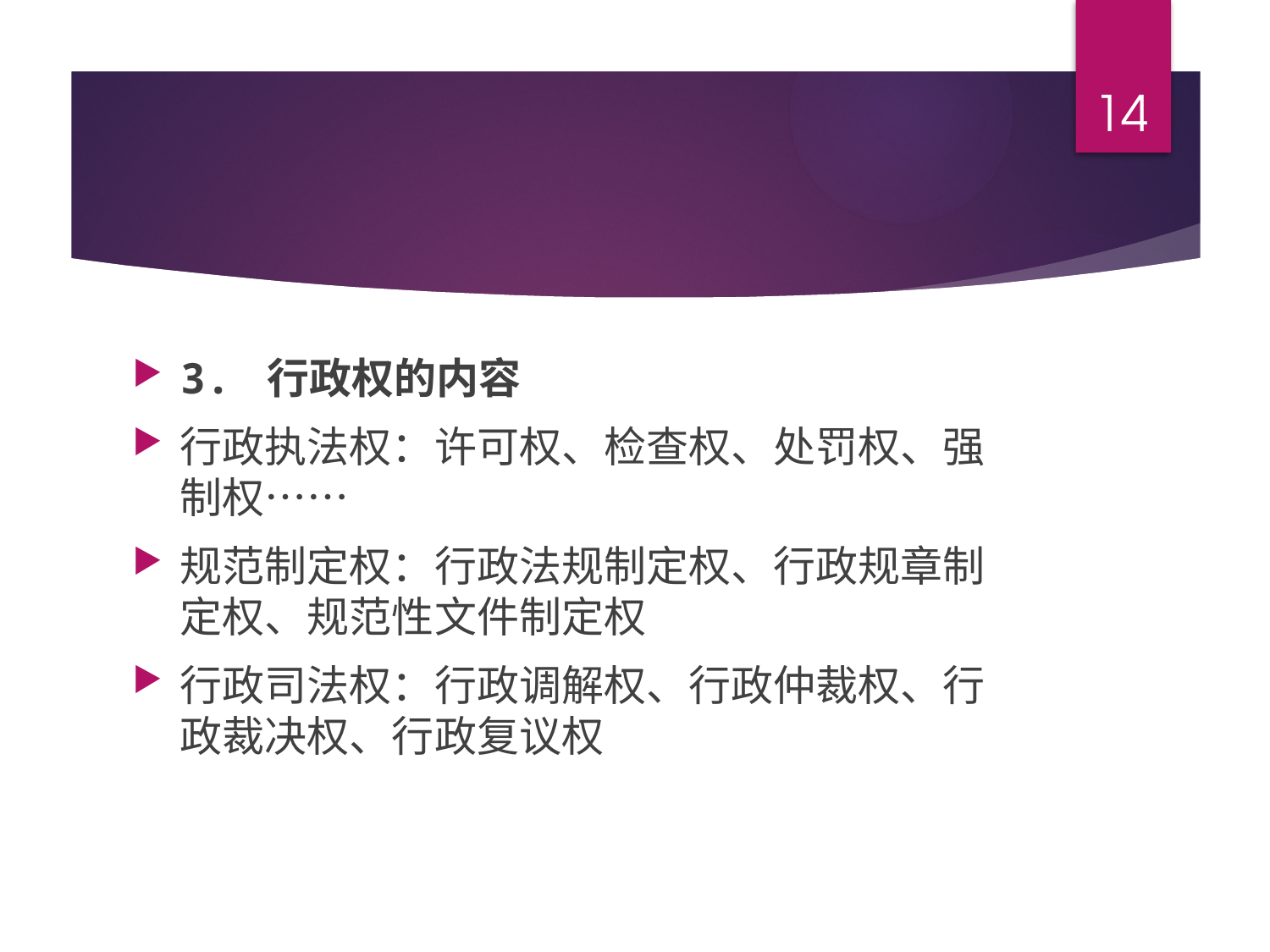

14
#
3. 行政权的内容
行政执法权：许可权、检查权、处罚权、强制权……
规范制定权：行政法规制定权、行政规章制定权、规范性文件制定权
行政司法权：行政调解权、行政仲裁权、行政裁决权、行政复议权